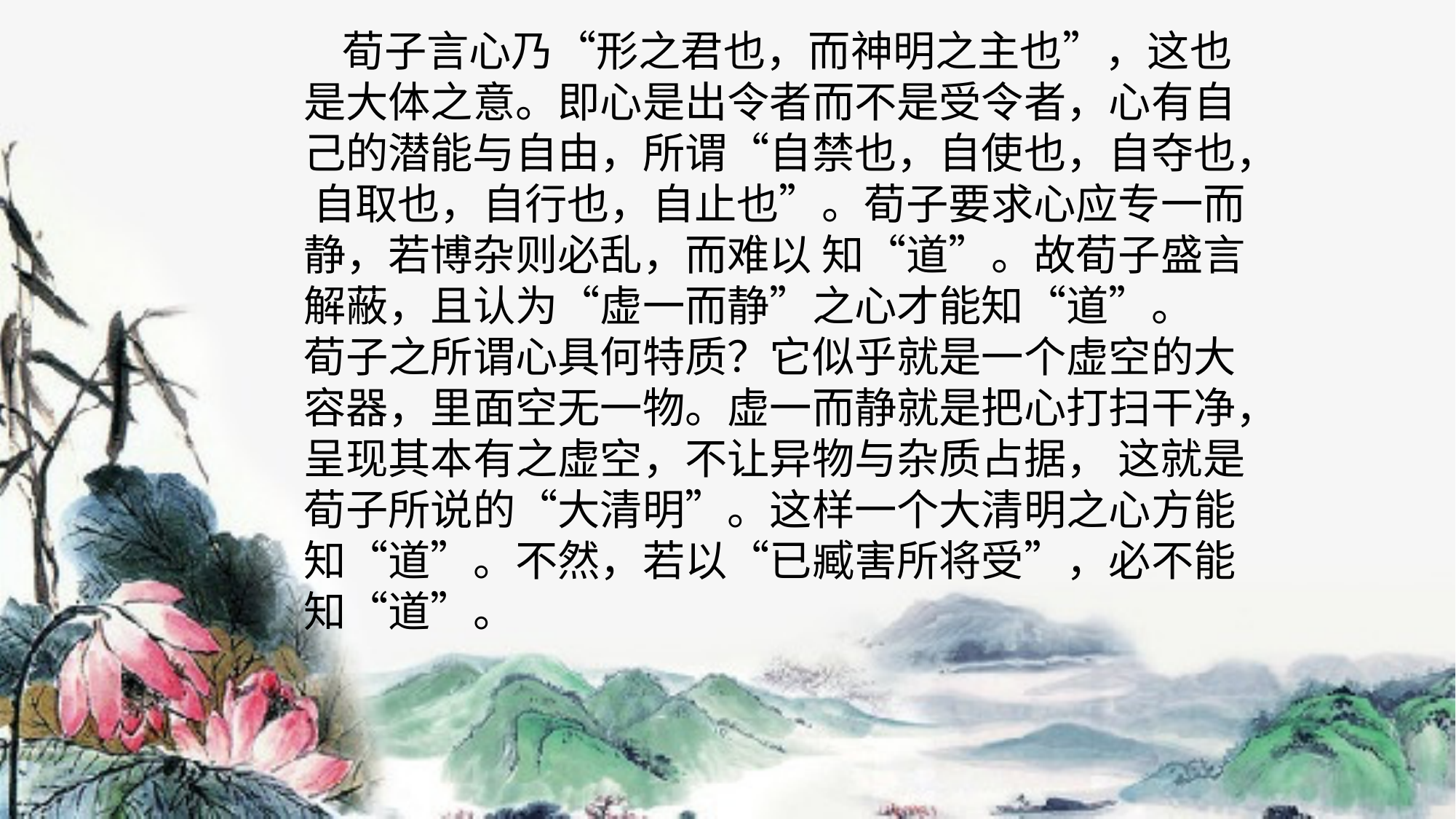

荀子言心乃“形之君也，而神明之主也”，这也是大体之意。即心是出令者而不是受令者，心有自己的潜能与自由，所谓“自禁也，自使也，自夺也， 自取也，自行也，自止也”。荀子要求心应专一而静，若博杂则必乱，而难以 知“道”。故荀子盛言解蔽，且认为“虚一而静”之心才能知“道”。
荀子之所谓心具何特质？它似乎就是一个虚空的大容器，里面空无一物。虚一而静就是把心打扫干净，呈现其本有之虚空，不让异物与杂质占据， 这就是荀子所说的“大清明”。这样一个大清明之心方能知“道”。不然，若以“已臧害所将受”，必不能知“道”。